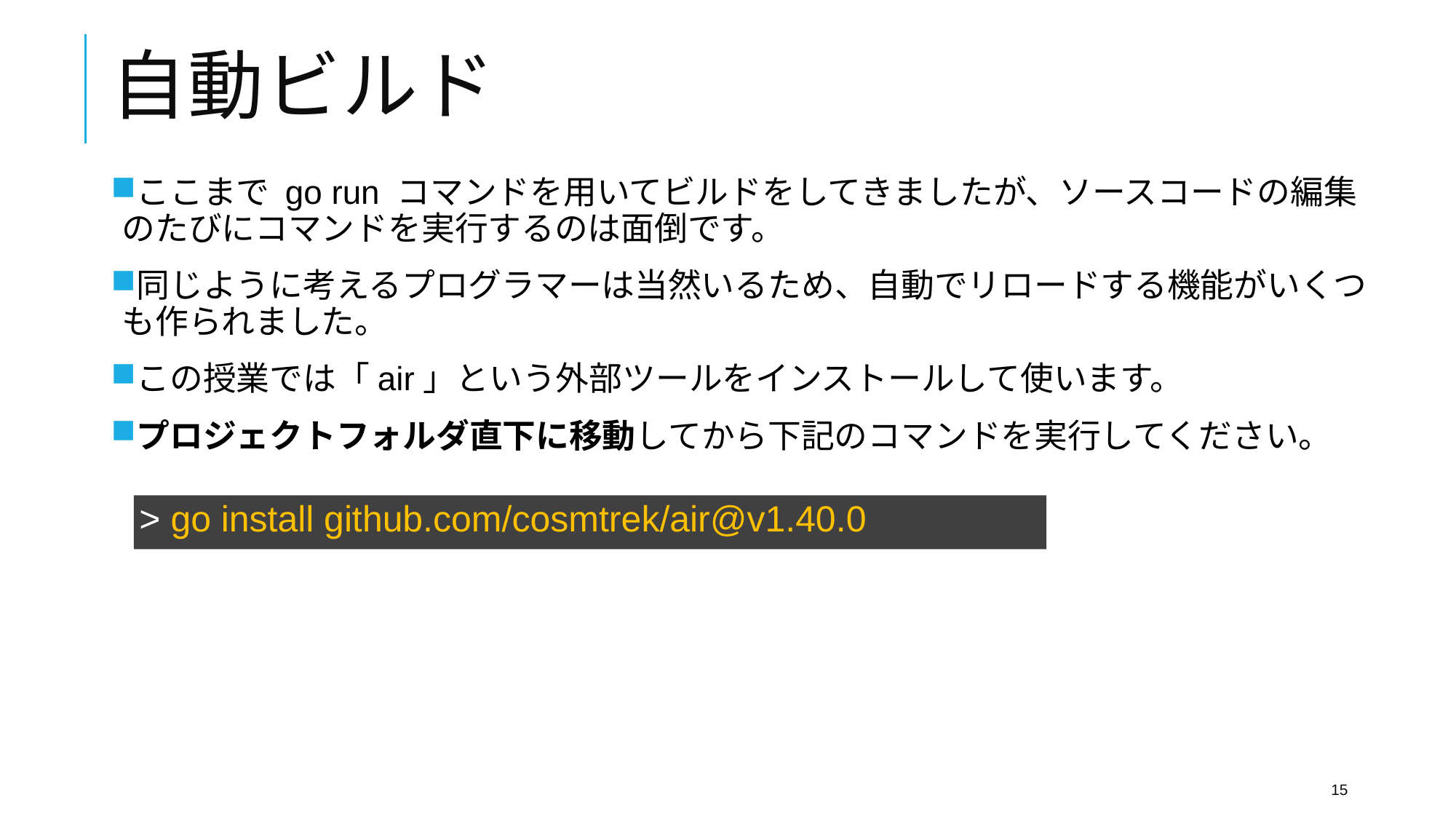

# 自動ビルド
ここまで go run コマンドを用いてビルドをしてきましたが、ソースコードの編集のたびにコマンドを実行するのは面倒です。
同じように考えるプログラマーは当然いるため、自動でリロードする機能がいくつも作られました。
この授業では「air」という外部ツールをインストールして使います。
プロジェクトフォルダ直下に移動してから下記のコマンドを実行してください。
> go install github.com/cosmtrek/air@v1.40.0
15